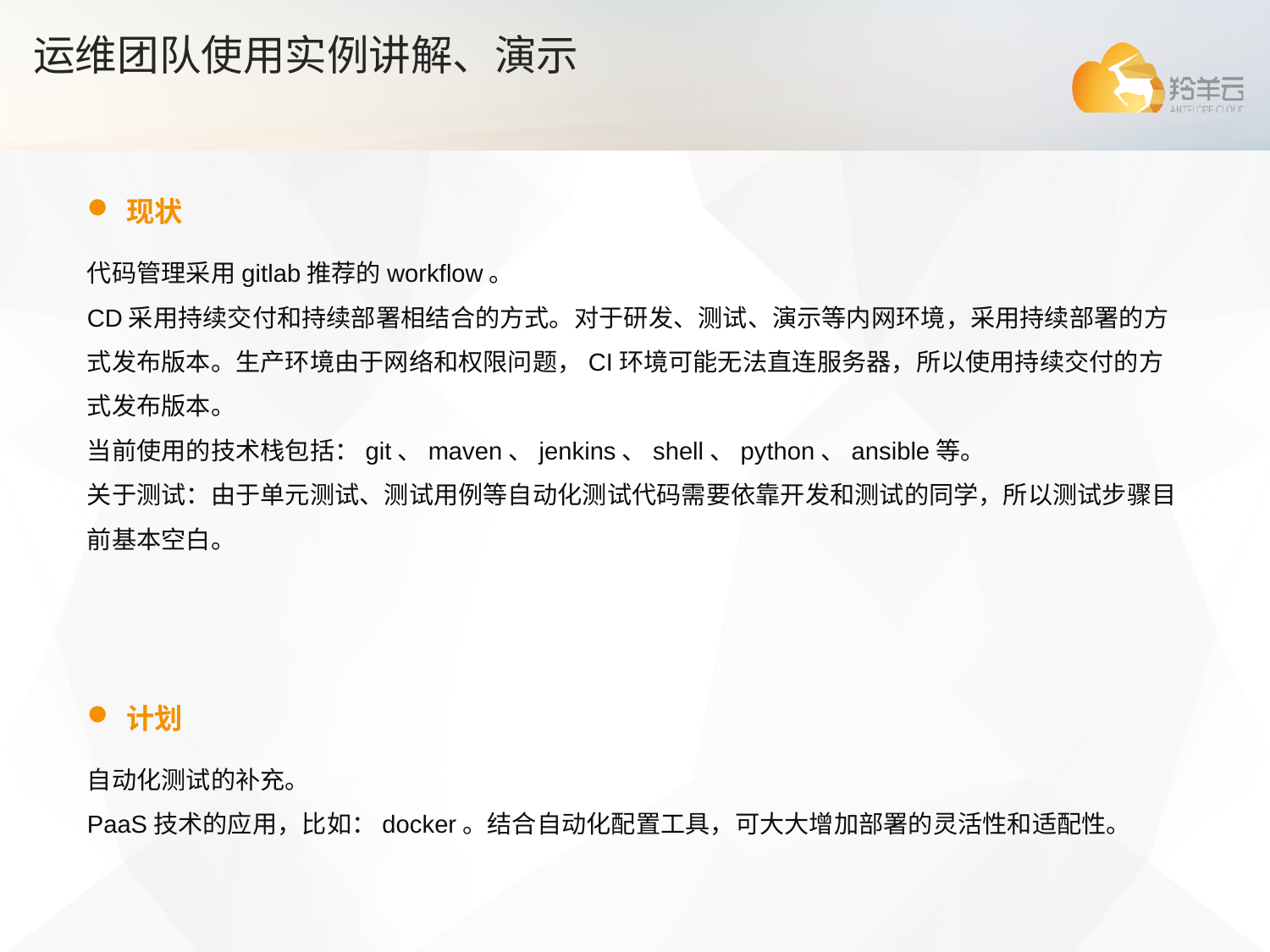

# 运维团队使用实例讲解、演示
现状
代码管理采用gitlab推荐的workflow。
CD采用持续交付和持续部署相结合的方式。对于研发、测试、演示等内网环境，采用持续部署的方式发布版本。生产环境由于网络和权限问题，CI环境可能无法直连服务器，所以使用持续交付的方式发布版本。
当前使用的技术栈包括：git、maven、jenkins、shell、python、ansible等。
关于测试：由于单元测试、测试用例等自动化测试代码需要依靠开发和测试的同学，所以测试步骤目前基本空白。
计划
自动化测试的补充。
PaaS技术的应用，比如：docker。结合自动化配置工具，可大大增加部署的灵活性和适配性。